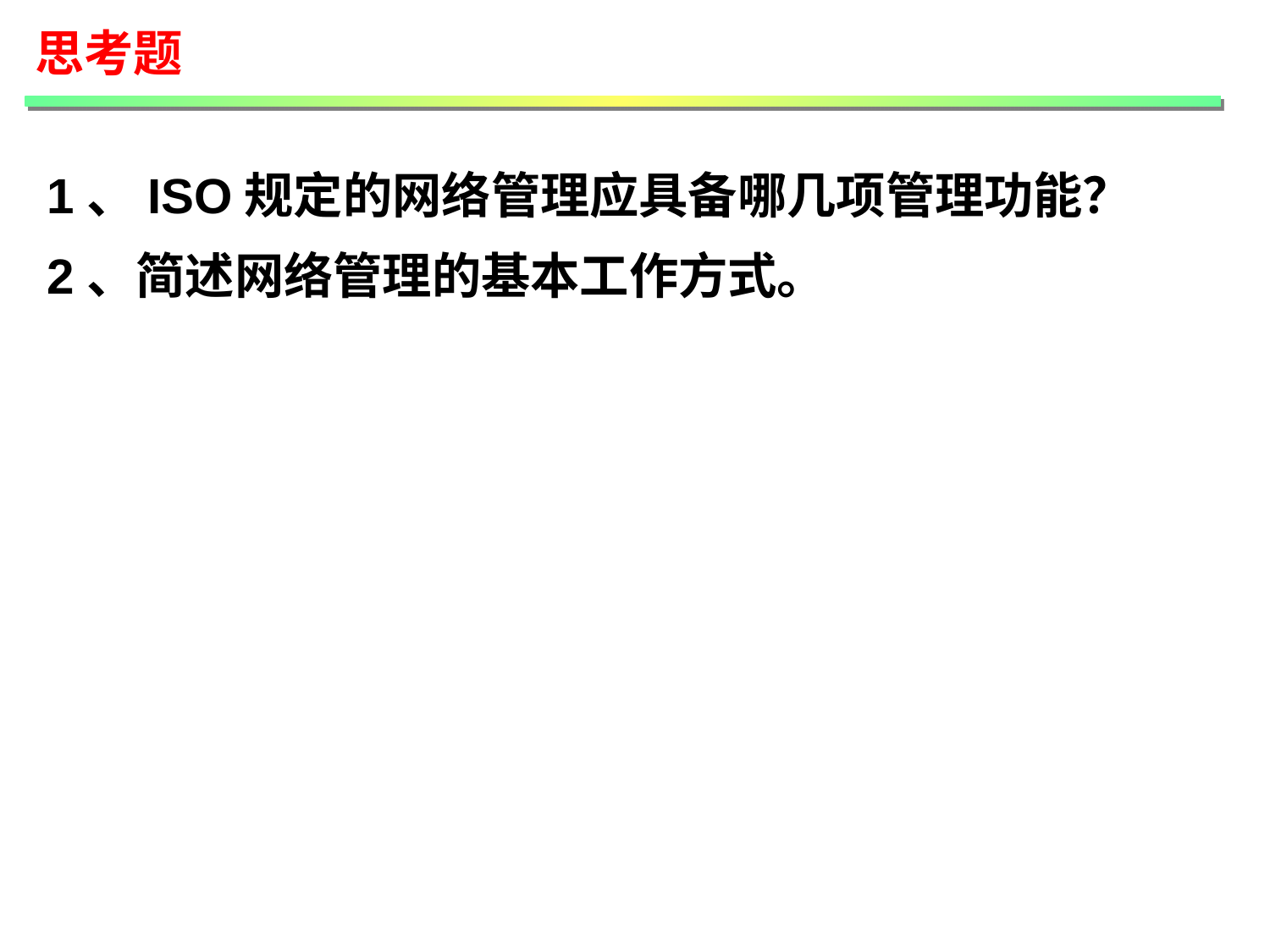

思考题

1、ISO规定的网络管理应具备哪几项管理功能？
2、简述网络管理的基本工作方式。